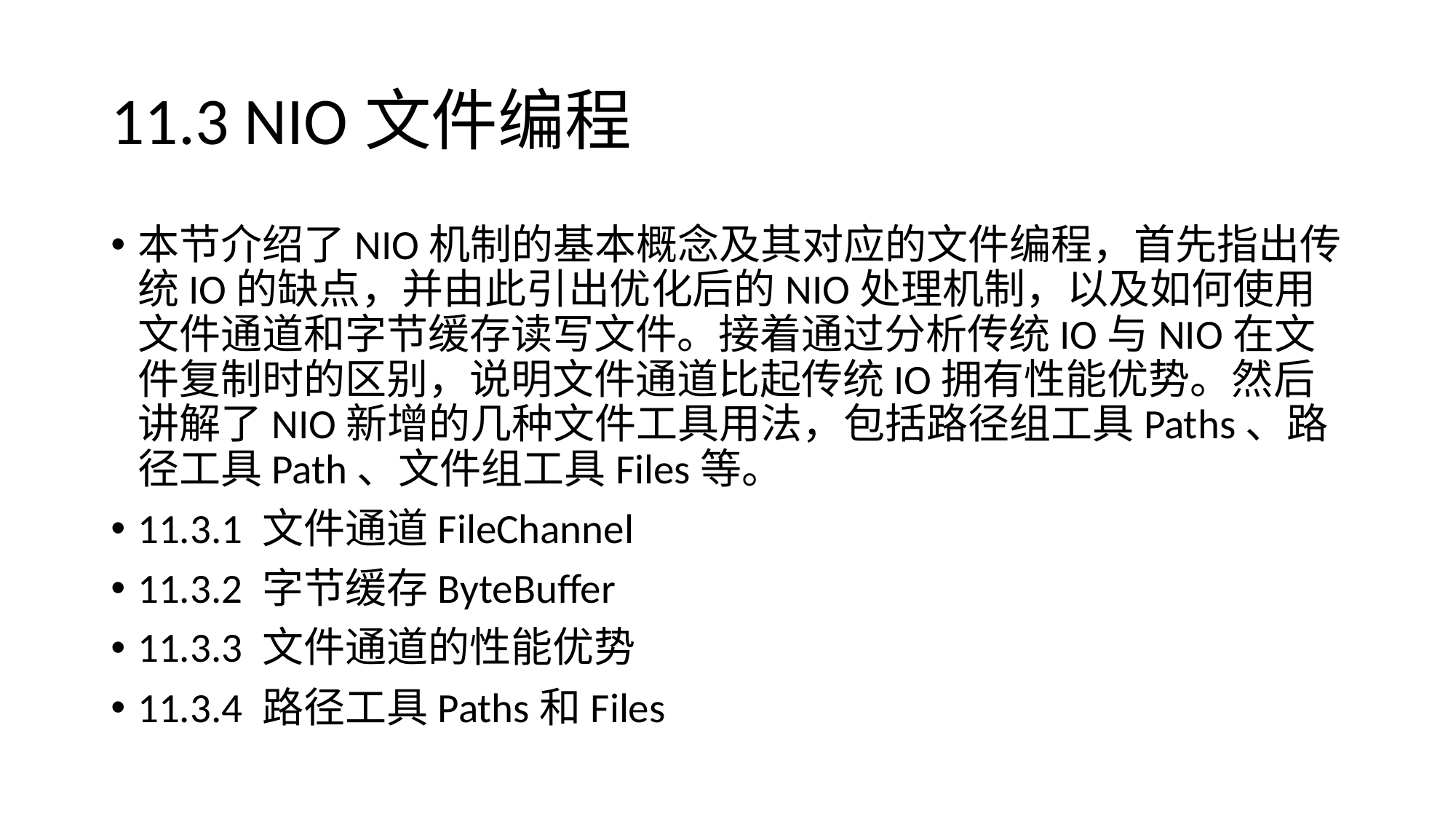

# 11.3 NIO文件编程
本节介绍了NIO机制的基本概念及其对应的文件编程，首先指出传统IO的缺点，并由此引出优化后的NIO处理机制，以及如何使用文件通道和字节缓存读写文件。接着通过分析传统IO与NIO在文件复制时的区别，说明文件通道比起传统IO拥有性能优势。然后讲解了NIO新增的几种文件工具用法，包括路径组工具Paths、路径工具Path、文件组工具Files等。
11.3.1 文件通道FileChannel
11.3.2 字节缓存ByteBuffer
11.3.3 文件通道的性能优势
11.3.4 路径工具Paths和Files